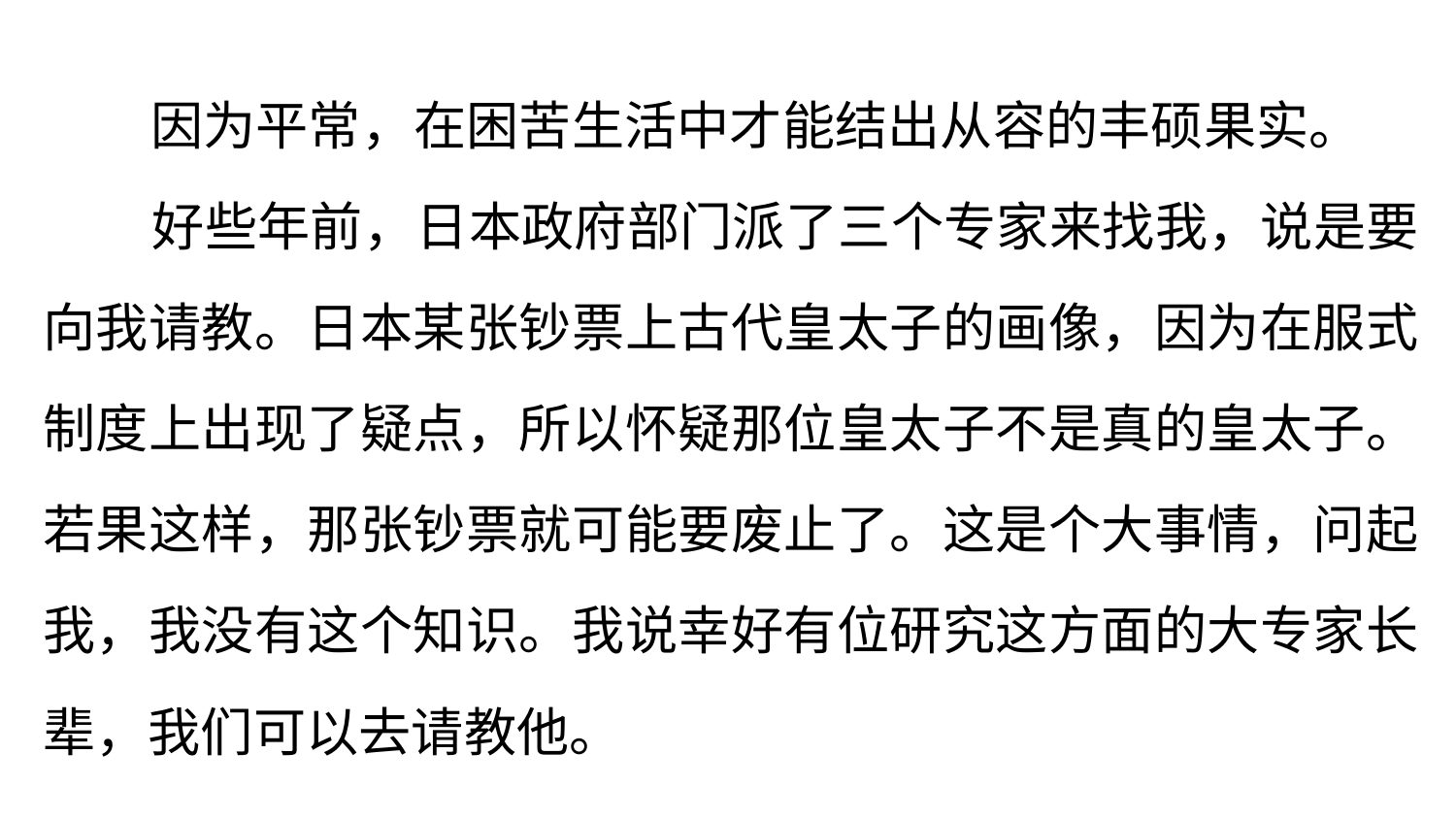

因为平常，在困苦生活中才能结出从容的丰硕果实。
        好些年前，日本政府部门派了三个专家来找我，说是要向我请教。日本某张钞票上古代皇太子的画像，因为在服式制度上出现了疑点，所以怀疑那位皇太子不是真的皇太子。若果这样，那张钞票就可能要废止了。这是个大事情，问起我，我没有这个知识。我说幸好有位研究这方面的大专家长辈，我们可以去请教他。